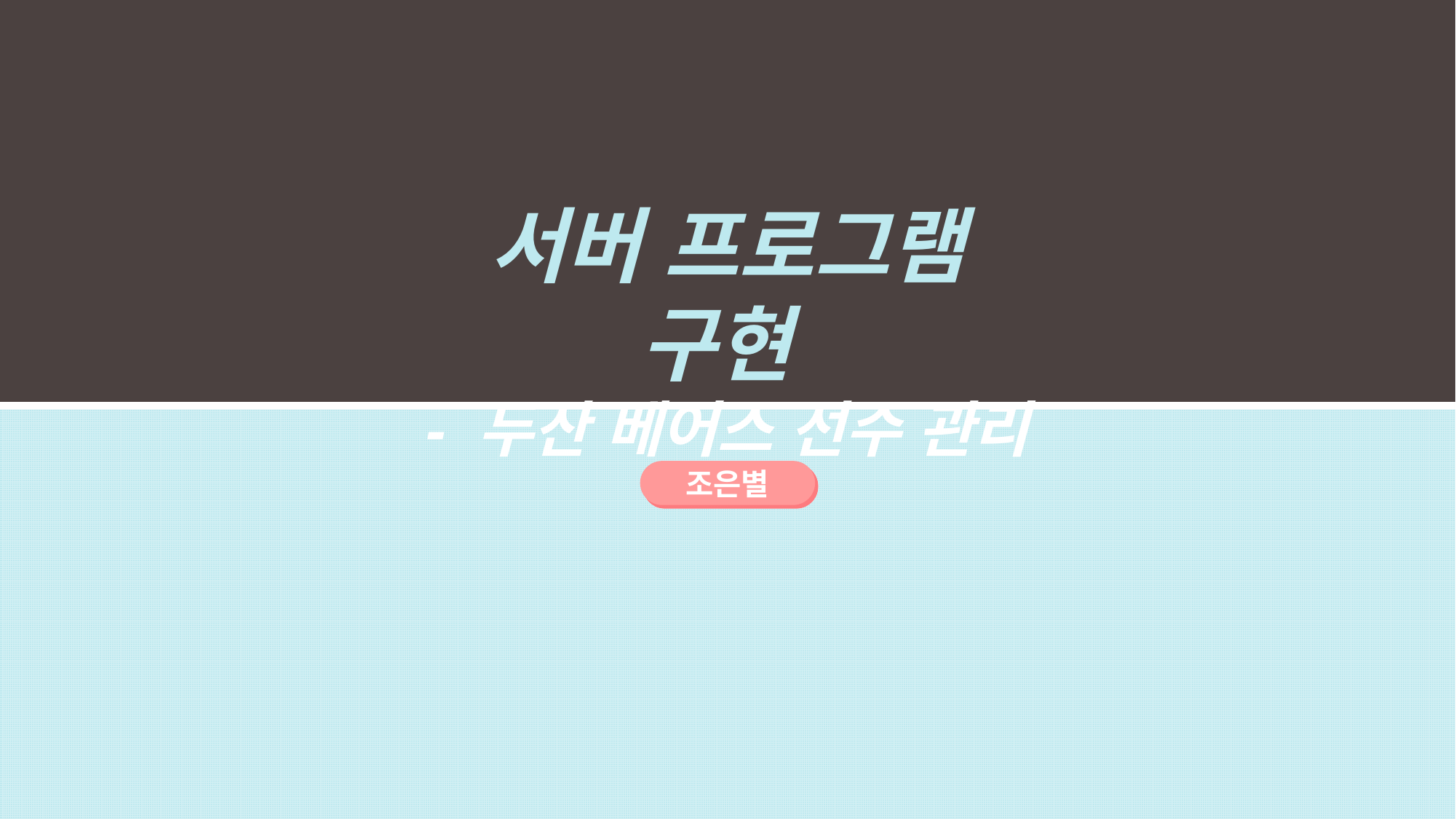

서버 프로그램 구현
- 두산 베어스 선수 관리
2020.02.11

조은별